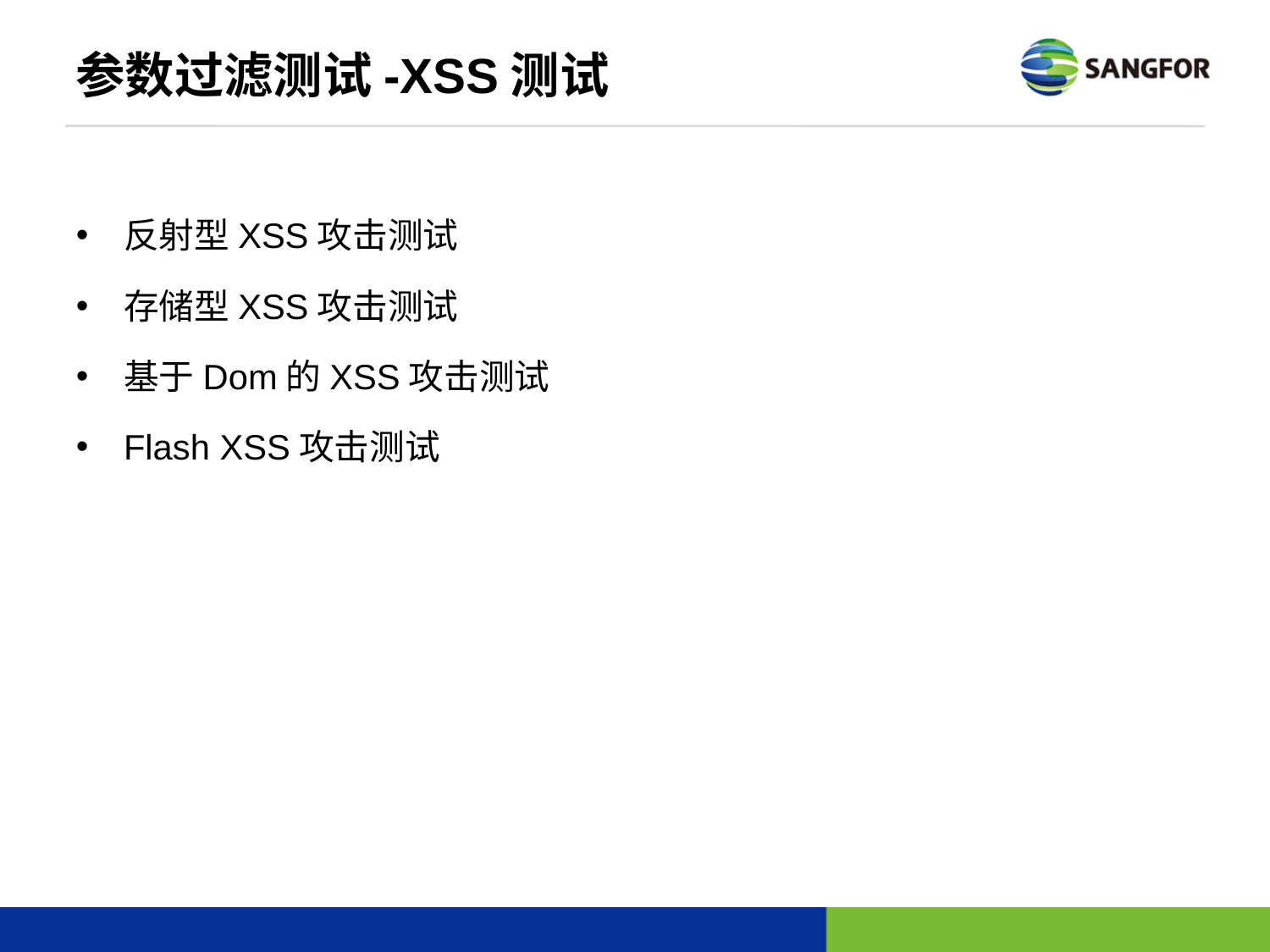

# 参数过滤测试-XSS测试
反射型XSS攻击测试
存储型XSS攻击测试
基于Dom的XSS攻击测试
Flash XSS攻击测试